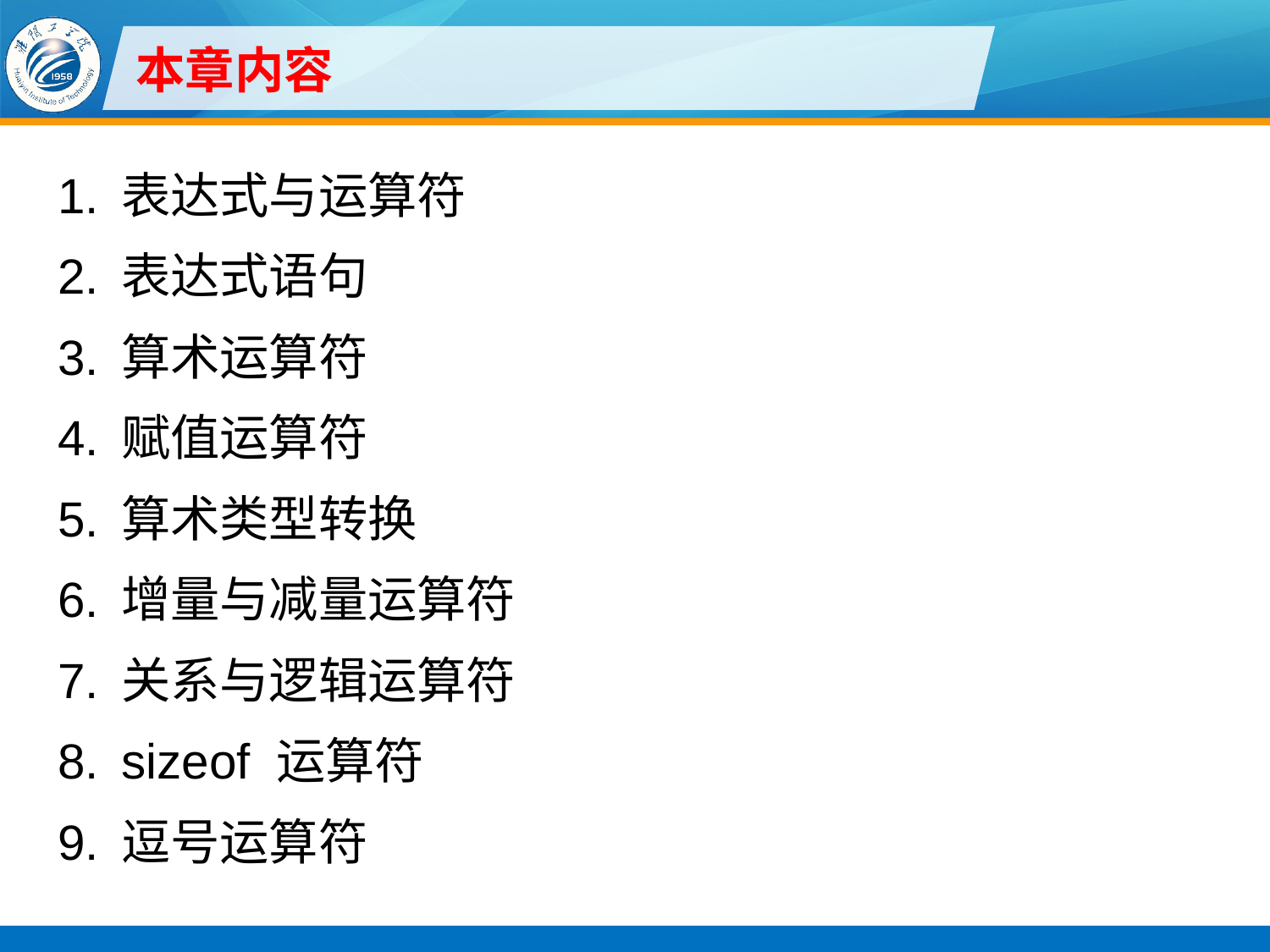

# 本章内容
表达式与运算符
表达式语句
算术运算符
赋值运算符
算术类型转换
增量与减量运算符
关系与逻辑运算符
sizeof 运算符
逗号运算符